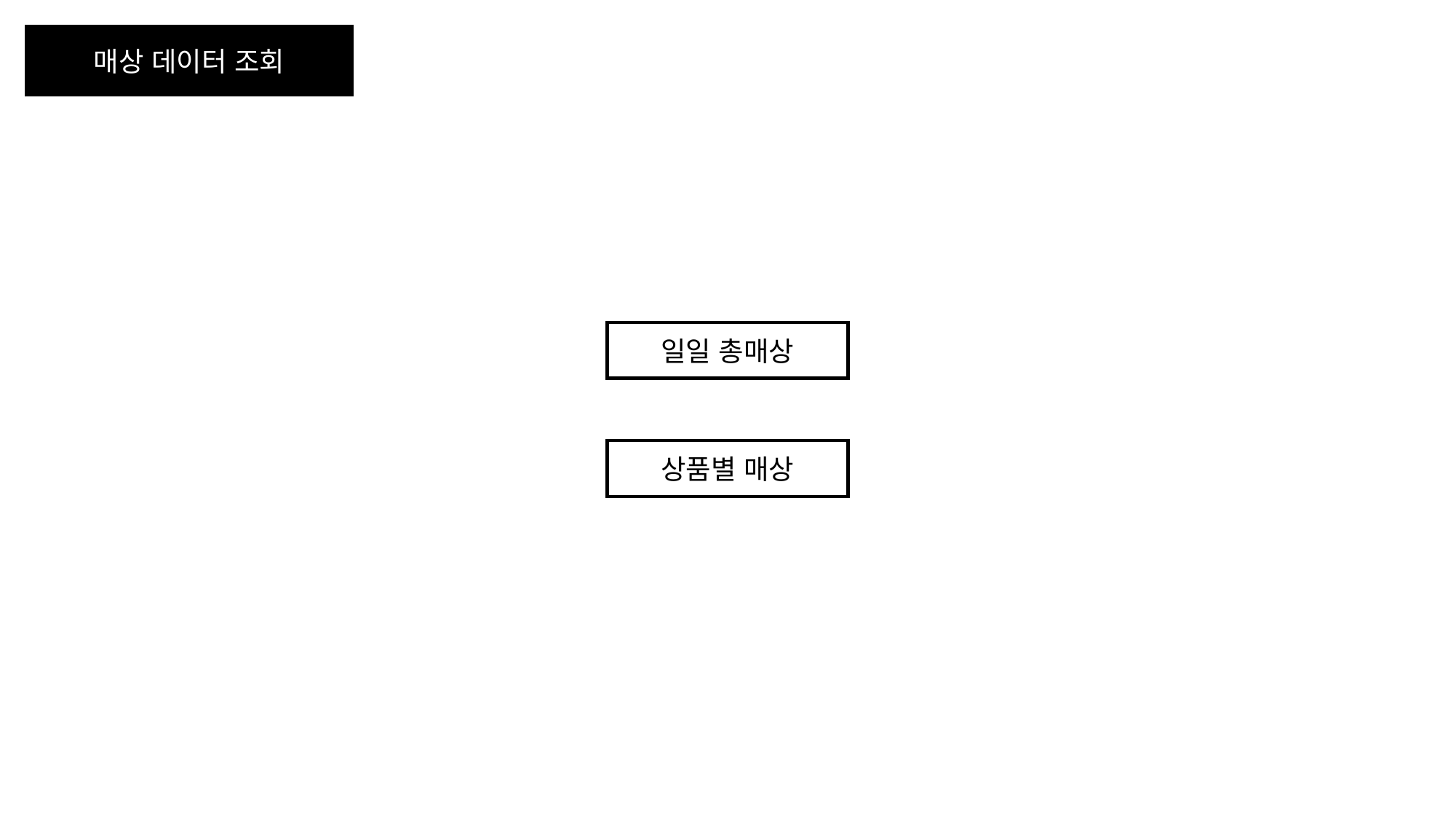

매상 데이터 조회
일일 총매상
상품별 매상